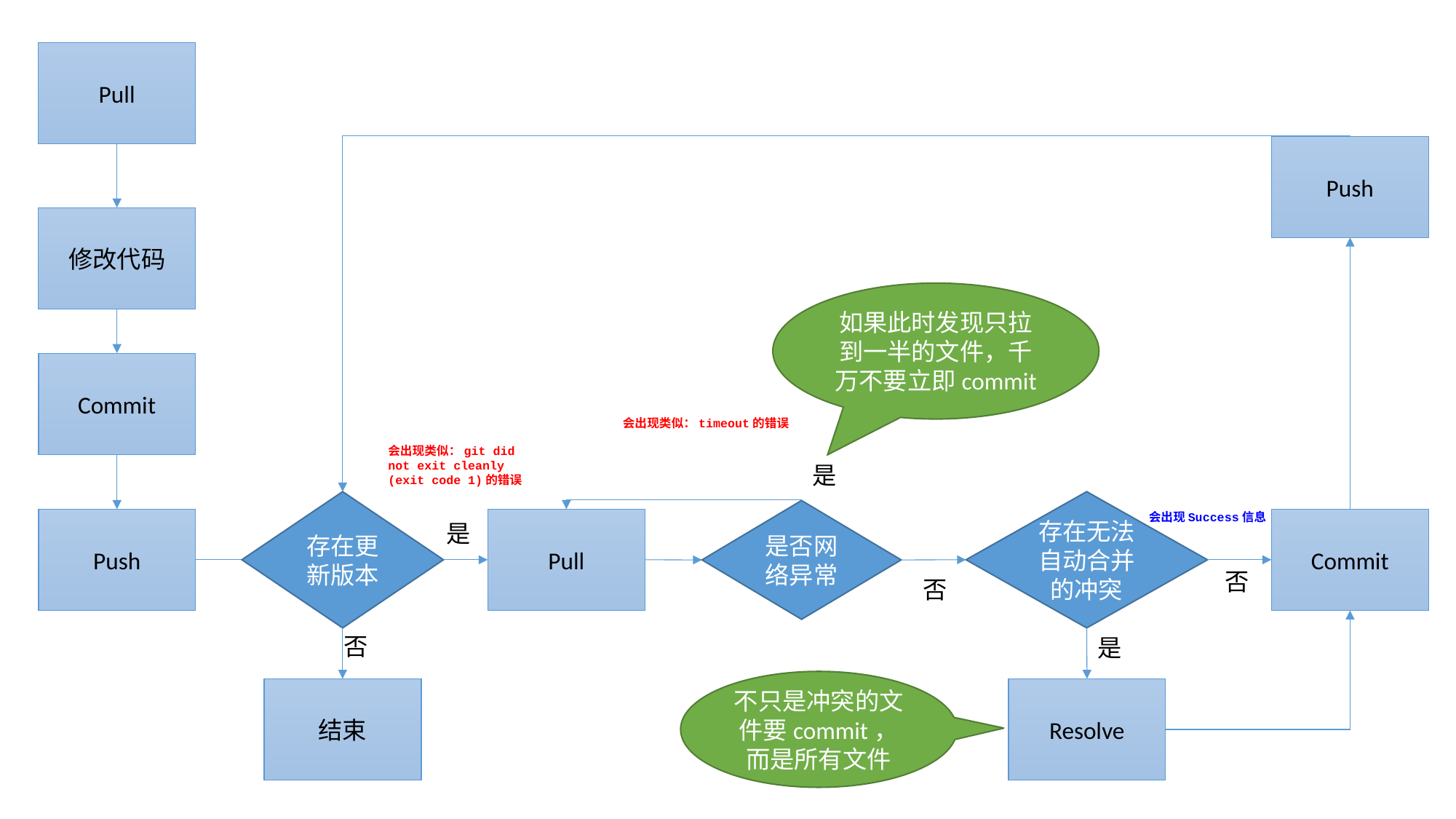

Pull
Push
修改代码
如果此时发现只拉到一半的文件，千万不要立即commit
Commit
会出现类似：timeout的错误
会出现类似：git did not exit cleanly (exit code 1)的错误
是
存在更新版本
存在无法自动合并的冲突
是否网络异常
会出现Success信息
Pull
Commit
Push
是
否
否
否
是
不只是冲突的文件要commit，而是所有文件
结束
Resolve